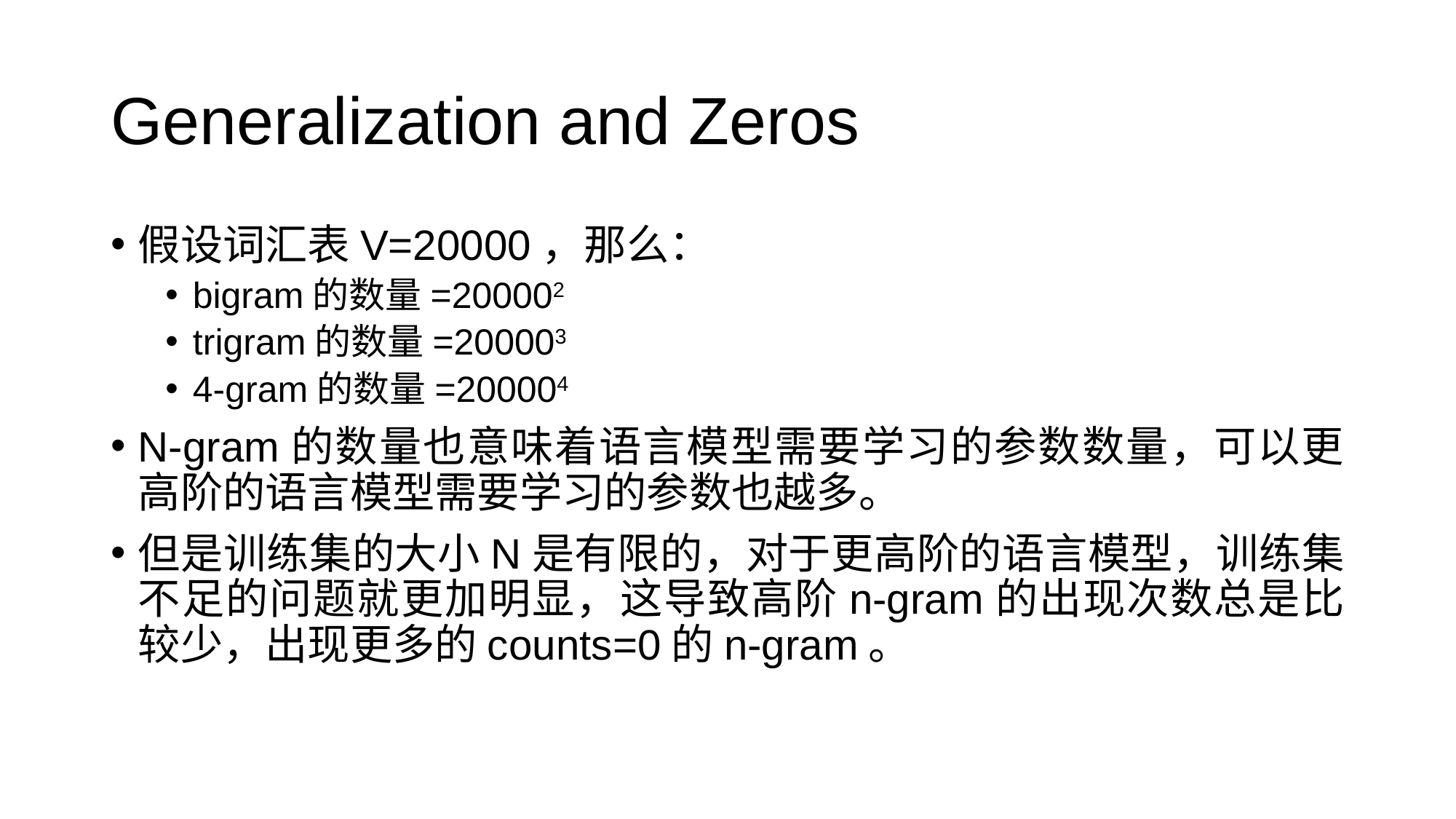

# Generalization and Zeros
假设词汇表V=20000，那么：
bigram的数量=200002
trigram的数量=200003
4-gram的数量=200004
N-gram的数量也意味着语言模型需要学习的参数数量，可以更高阶的语言模型需要学习的参数也越多。
但是训练集的大小N是有限的，对于更高阶的语言模型，训练集不足的问题就更加明显，这导致高阶n-gram的出现次数总是比较少，出现更多的counts=0的n-gram。